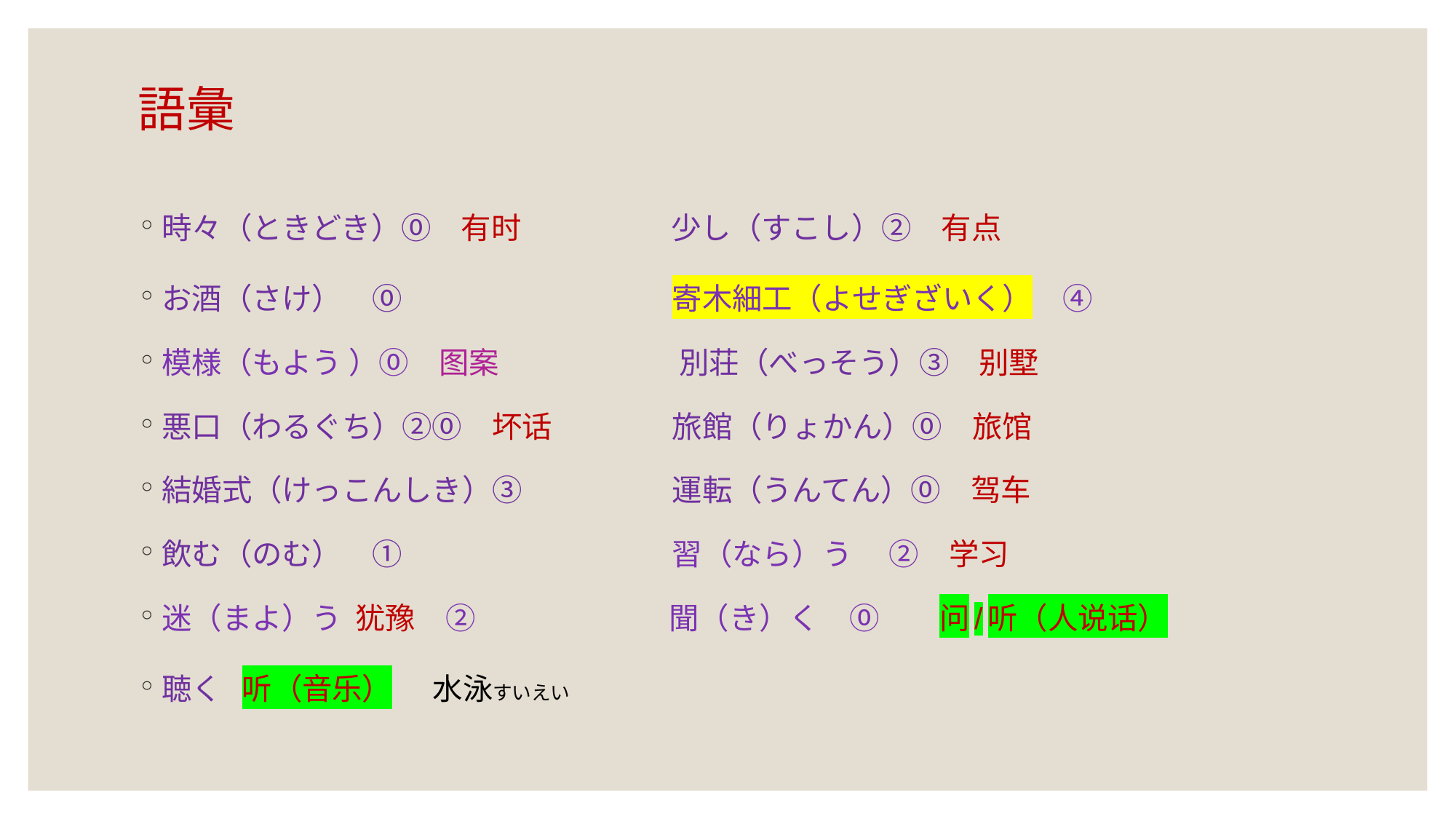

# 語彙
時々（ときどき）⓪　有时　　　　　少し（すこし）②　有点
お酒（さけ）　⓪　　　　　　　　　寄木細工（よせぎざいく）　④
模様（もよう ）⓪　图案　　　　　　別荘（べっそう）③　别墅
悪口（わるぐち）②⓪　坏话　　　　旅館（りょかん）⓪　旅馆
結婚式（けっこんしき）③　　　　　運転（うんてん）⓪　驾车
飲む（のむ）　①　　　　　　　　　習（なら）う 　②　学习
迷（まよ）う  犹豫　②　　　　　　  聞（き）く　⓪　　问/听（人说话）
聴く   听（音乐）      水泳すいえい